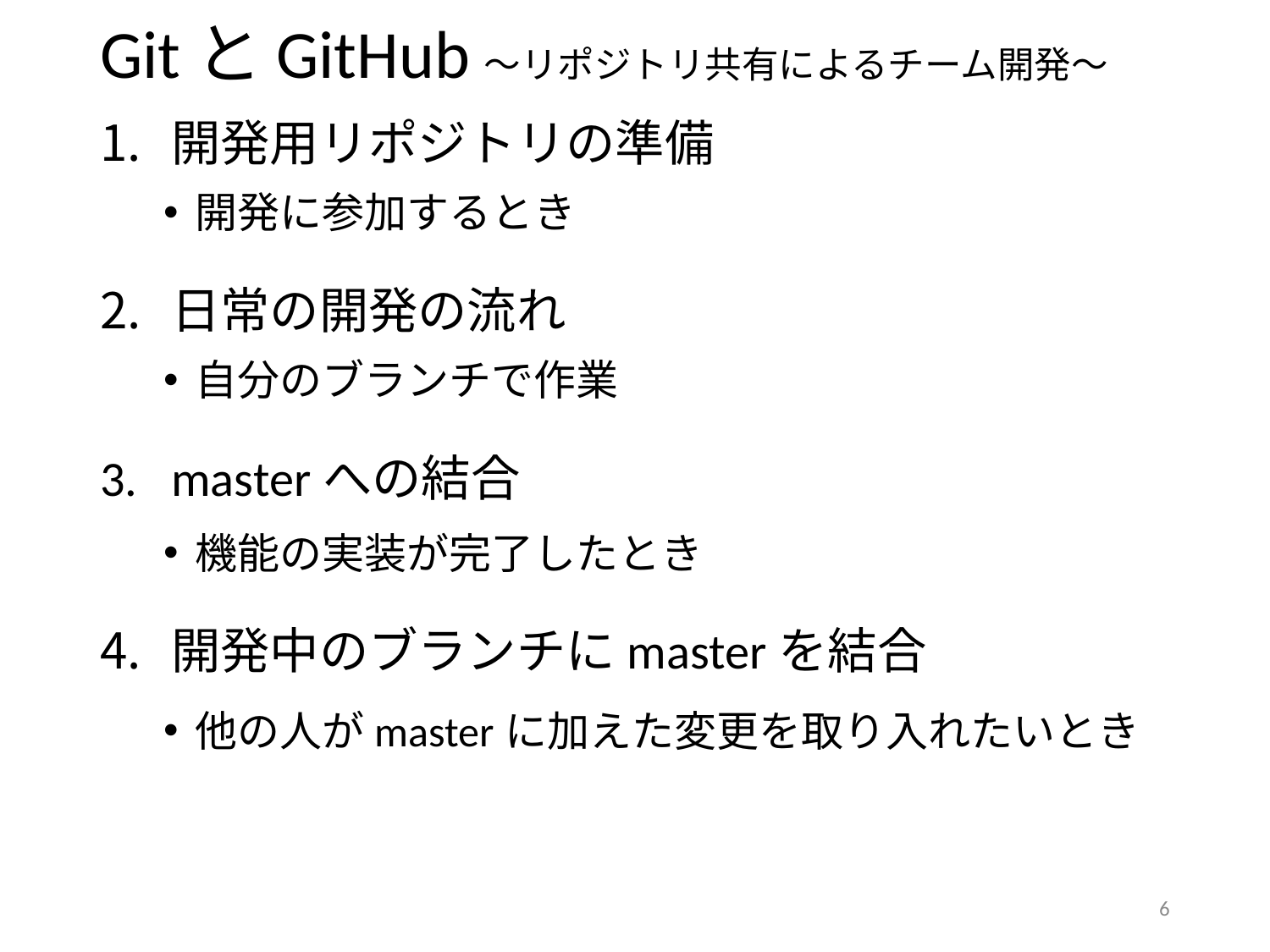

# GitとGitHub～リポジトリ共有によるチーム開発～
開発用リポジトリの準備
開発に参加するとき
日常の開発の流れ
自分のブランチで作業
masterへの結合
機能の実装が完了したとき
開発中のブランチにmasterを結合
他の人がmasterに加えた変更を取り入れたいとき

6